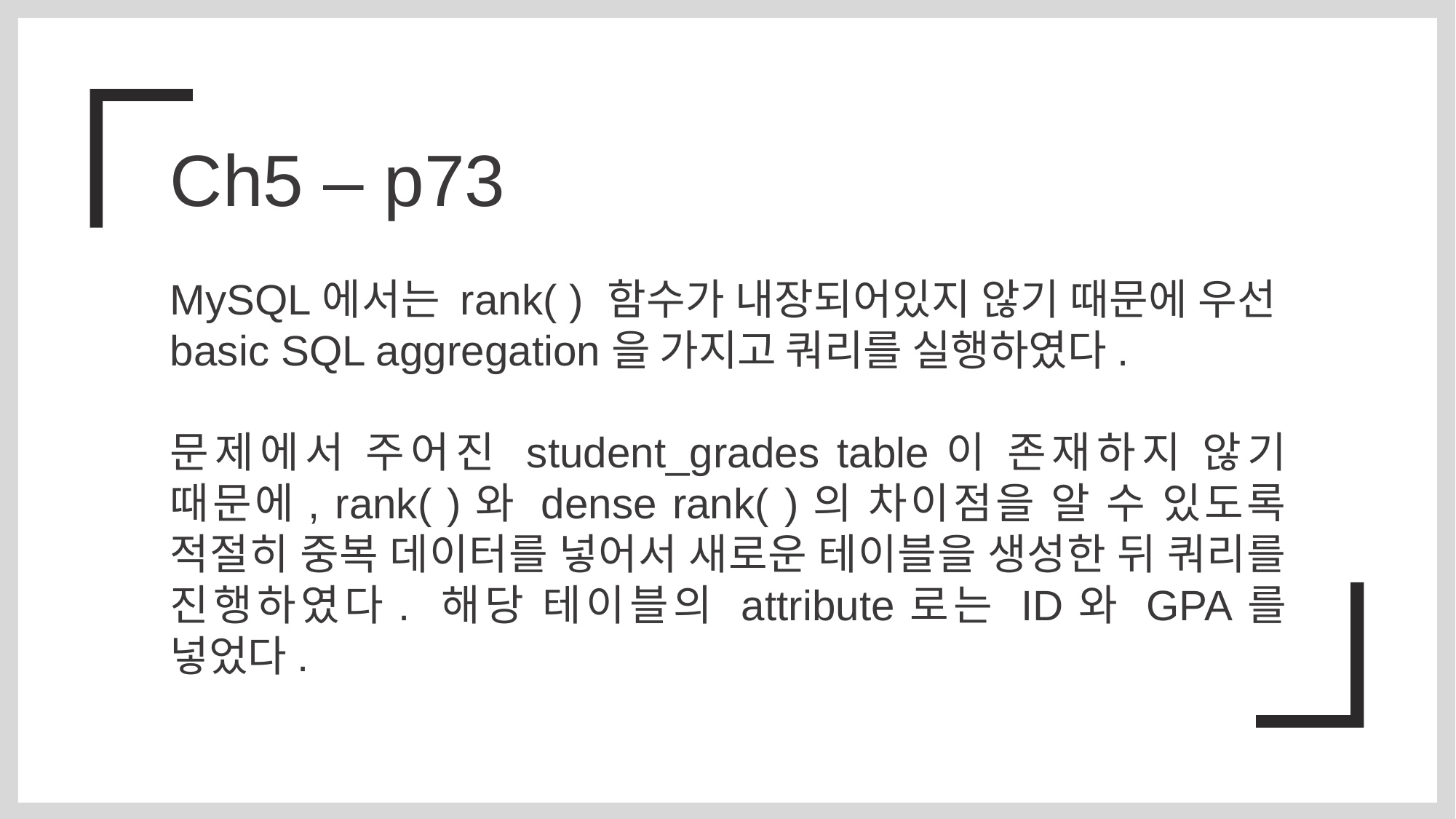

Ch5 – p73
MySQL에서는 rank( ) 함수가 내장되어있지 않기 때문에 우선  basic SQL aggregation을 가지고 쿼리를 실행하였다.

문제에서 주어진 student_grades table이 존재하지 않기 때문에, rank( )와 dense rank( )의 차이점을 알 수 있도록 적절히 중복 데이터를 넣어서 새로운 테이블을 생성한 뒤 쿼리를 진행하였다. 해당 테이블의 attribute로는 ID와 GPA를 넣었다.